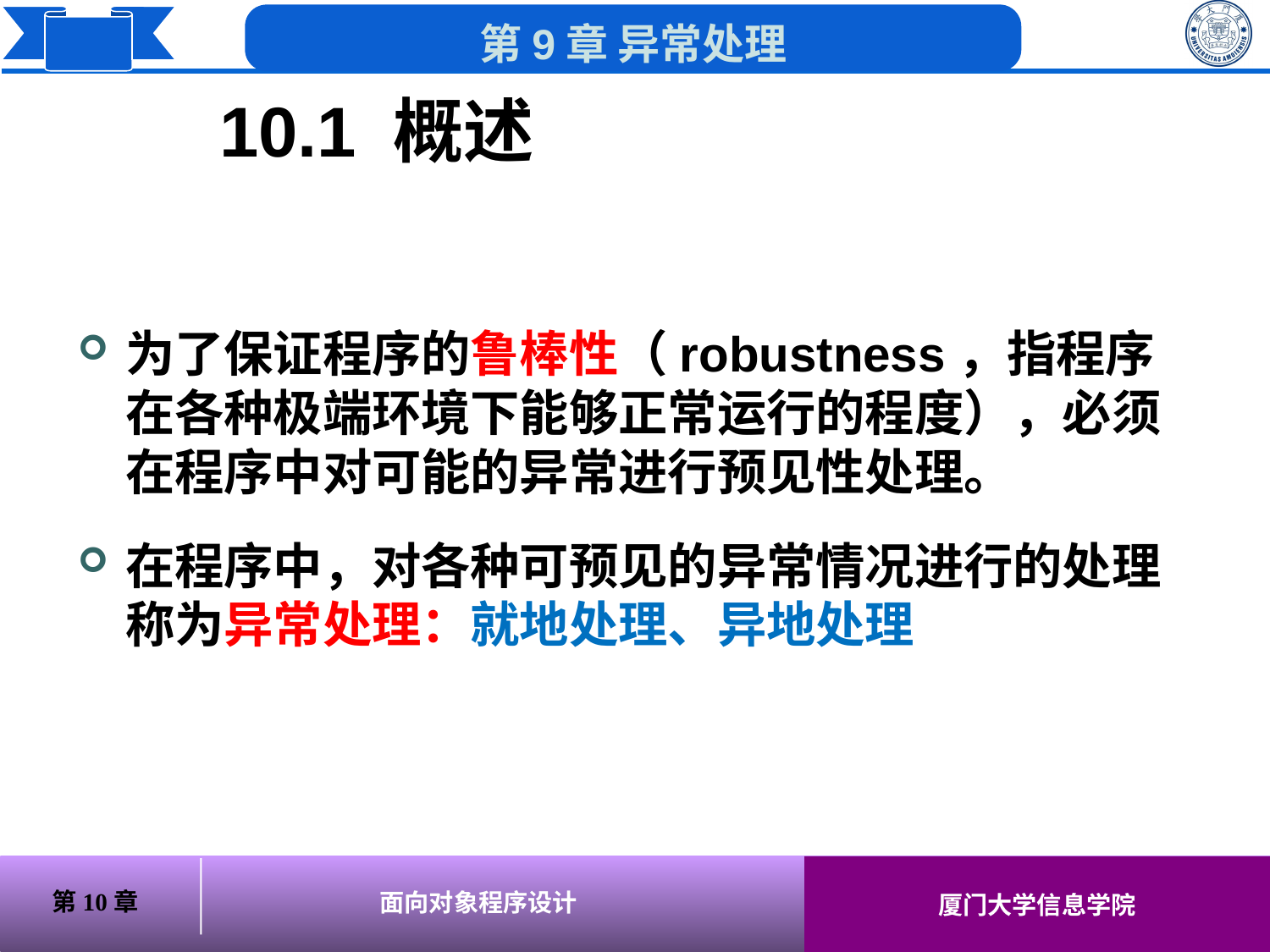

10.1 概述
为了保证程序的鲁棒性（robustness，指程序在各种极端环境下能够正常运行的程度），必须在程序中对可能的异常进行预见性处理。

在程序中，对各种可预见的异常情况进行的处理称为异常处理：就地处理、异地处理
4